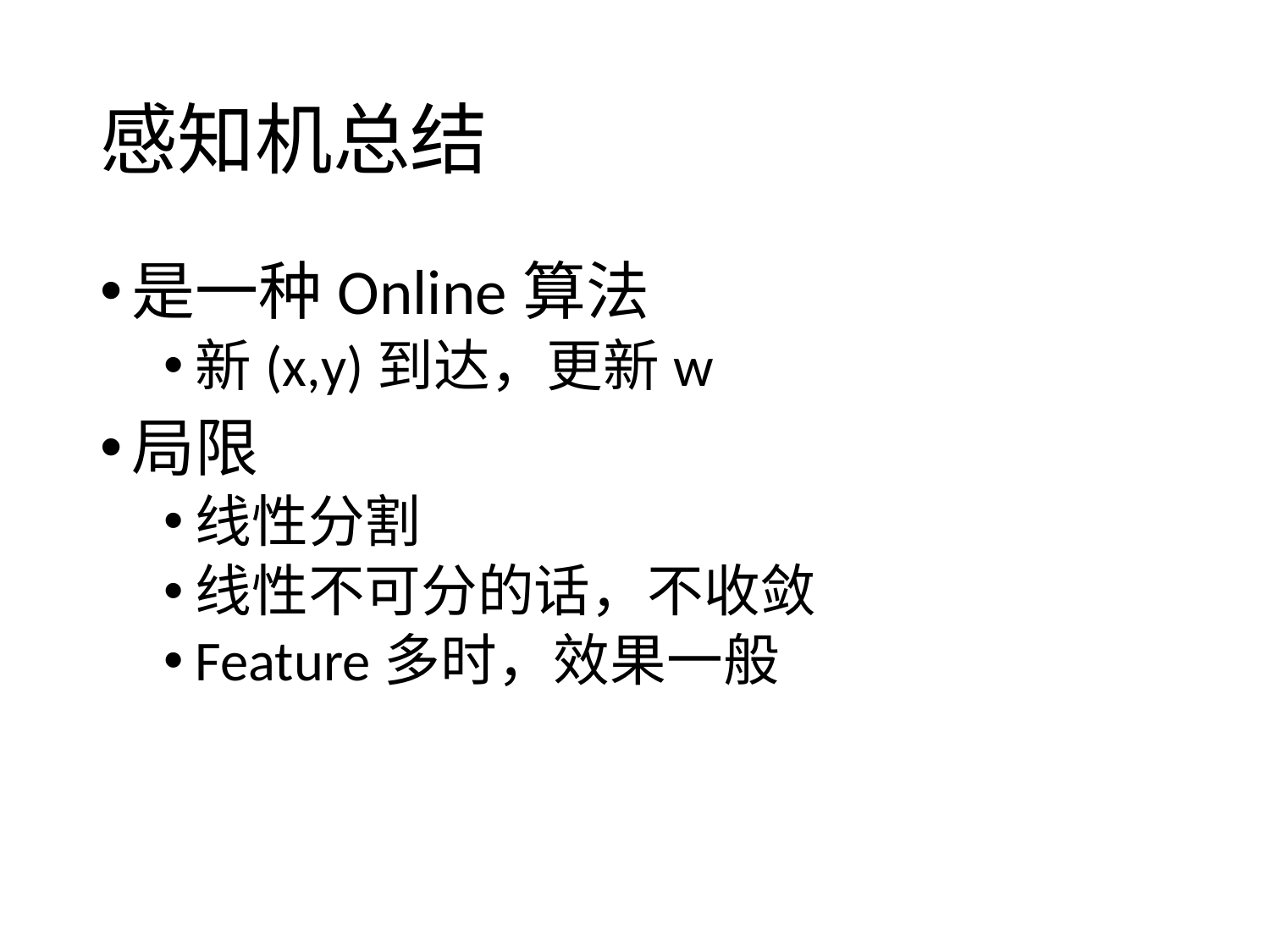

# 感知机总结
是一种Online算法
新(x,y)到达，更新w
局限
线性分割
线性不可分的话，不收敛
Feature多时，效果一般